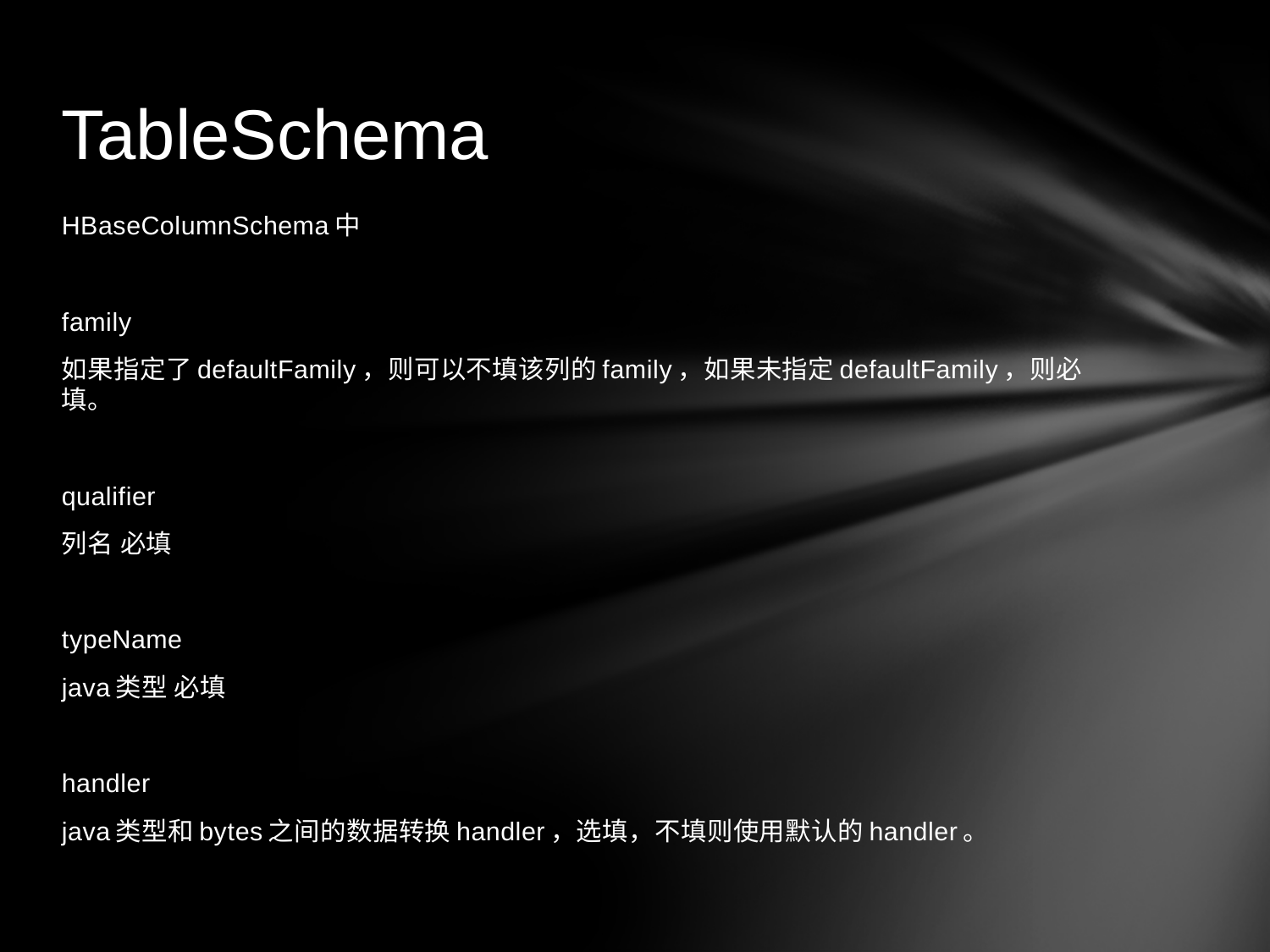

# TableSchema
HBaseColumnSchema中

family
如果指定了defaultFamily，则可以不填该列的family，如果未指定defaultFamily，则必填。

qualifier
列名 必填

typeName
java类型 必填

handler
java类型和bytes之间的数据转换handler，选填，不填则使用默认的handler。